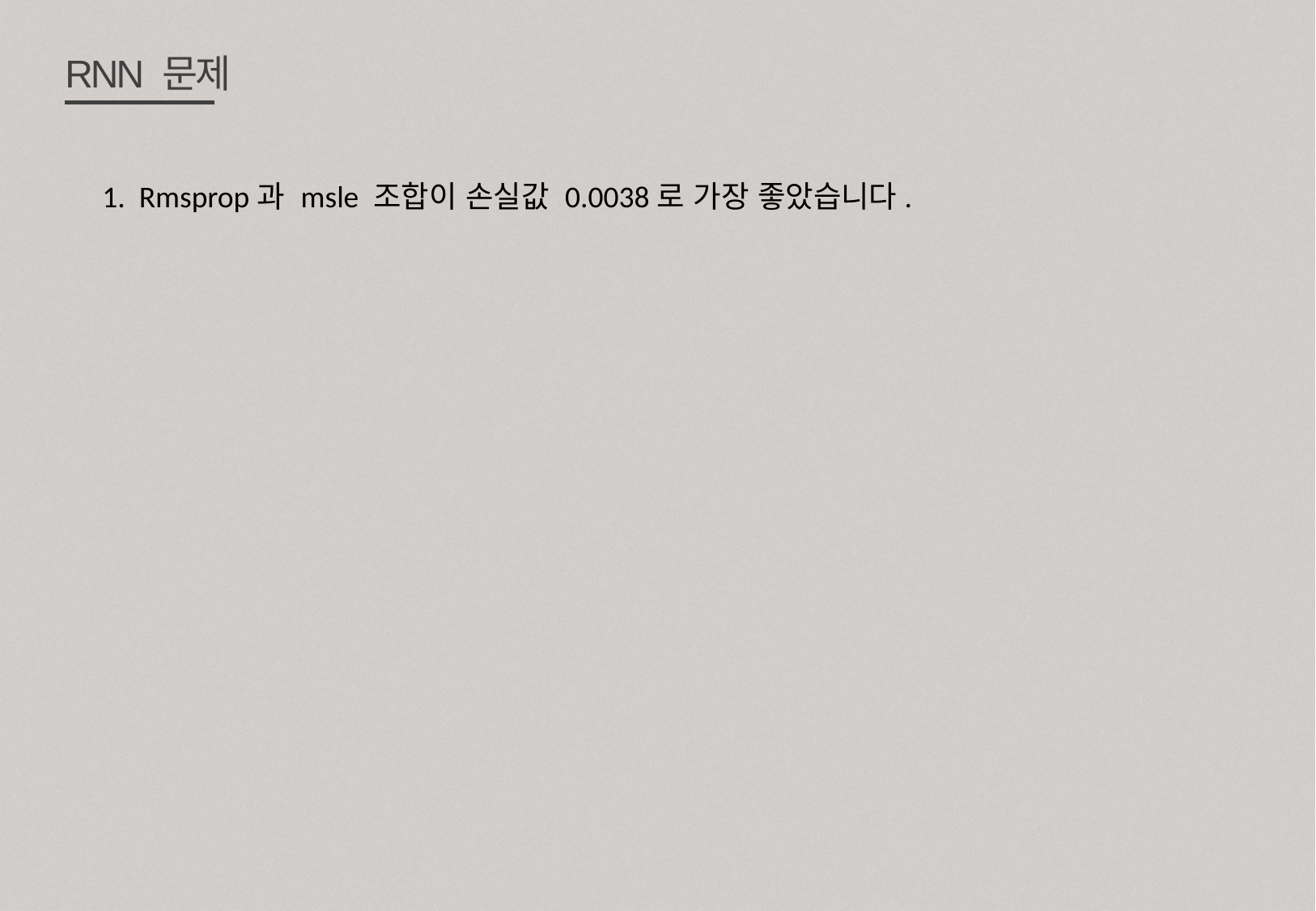

RNN 문제
1.  Rmsprop과 msle 조합이 손실값 0.0038로 가장 좋았습니다.